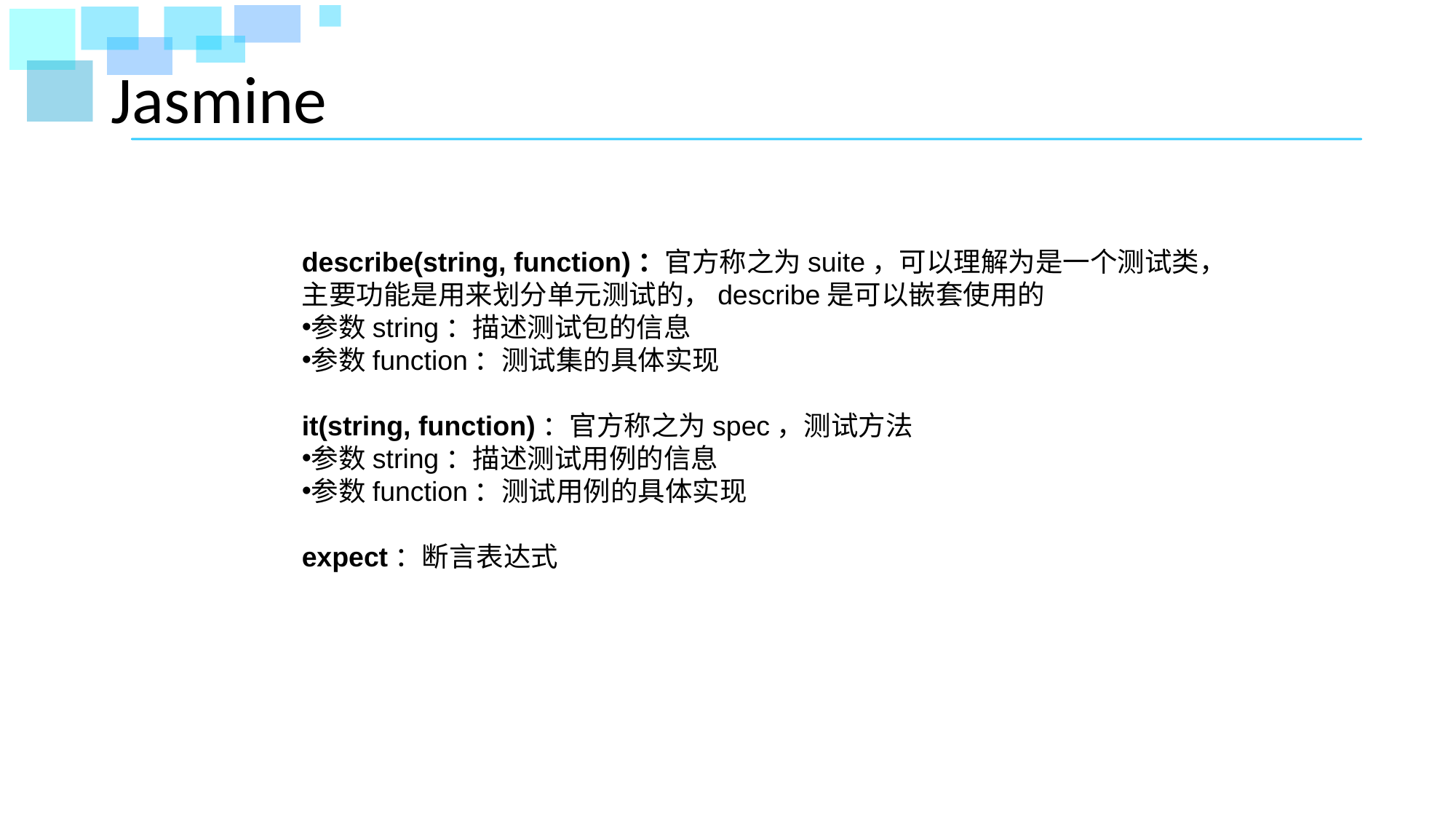

# Jasmine
describe(string, function)：官方称之为suite，可以理解为是一个测试类，主要功能是用来划分单元测试的，describe是可以嵌套使用的
参数string：描述测试包的信息
参数function：测试集的具体实现

it(string, function)：官方称之为spec，测试方法
参数string：描述测试用例的信息
参数function：测试用例的具体实现

expect：断言表达式